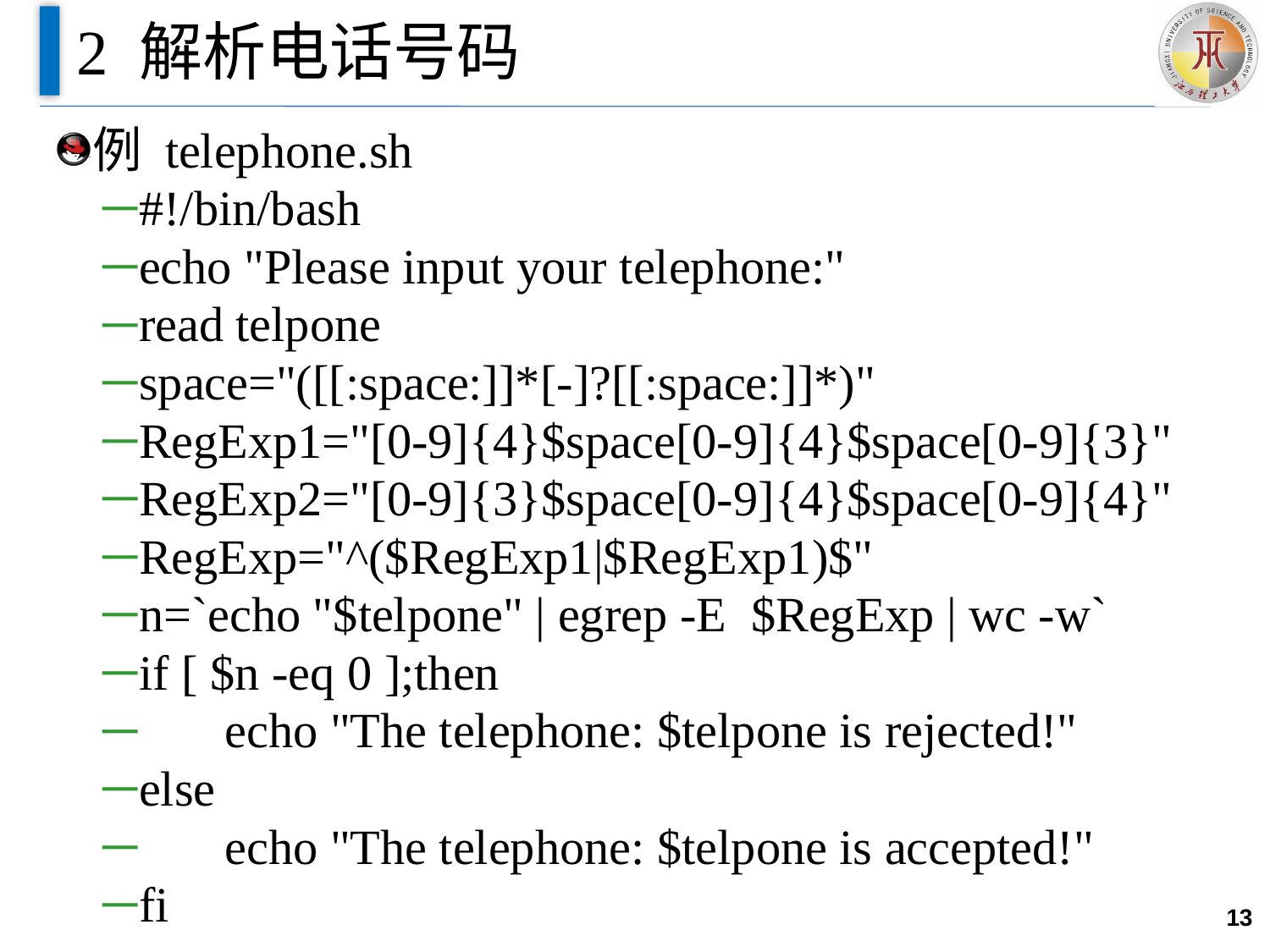

# 2 解析电话号码
例 telephone.sh
#!/bin/bash
echo "Please input your telephone:"
read telpone
space="([[:space:]]*[-]?[[:space:]]*)"
RegExp1="[0-9]{4}$space[0-9]{4}$space[0-9]{3}"
RegExp2="[0-9]{3}$space[0-9]{4}$space[0-9]{4}"
RegExp="^($RegExp1|$RegExp1)$"
n=`echo "$telpone" | egrep -E  $RegExp | wc -w`
if [ $n -eq 0 ];then
       echo "The telephone: $telpone is rejected!"
else
       echo "The telephone: $telpone is accepted!"
fi
13